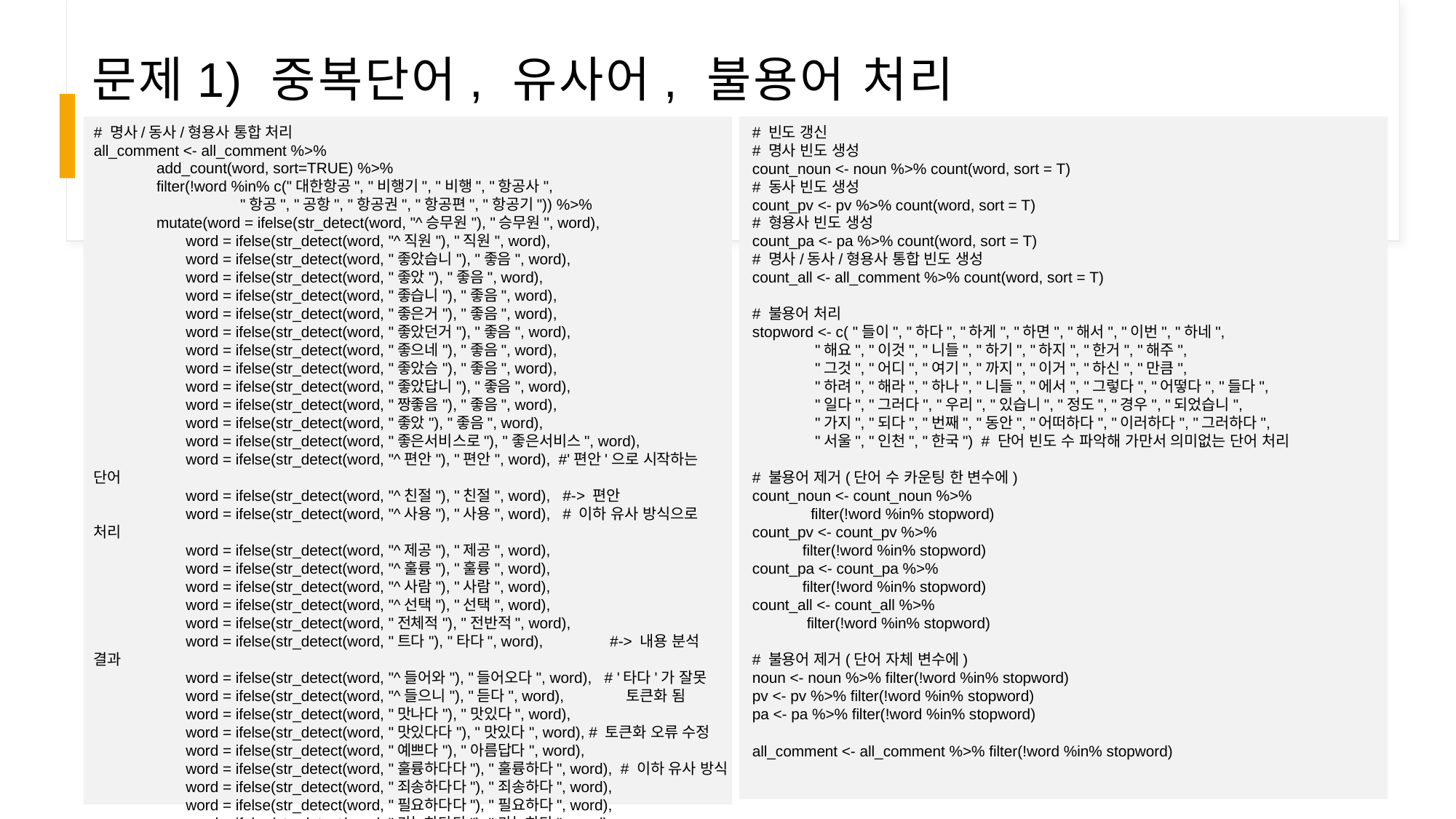

# 문제1) 중복단어, 유사어, 불용어 처리

# 명사/동사/형용사 통합 처리
all_comment <- all_comment %>%
               add_count(word, sort=TRUE) %>%
               filter(!word %in% c("대한항공", "비행기", "비행", "항공사",
                                   "항공", "공항", "항공권", "항공편", "항공기")) %>%
               mutate(word = ifelse(str_detect(word, "^승무원"), "승무원", word),
                      word = ifelse(str_detect(word, "^직원"), "직원", word),
                      word = ifelse(str_detect(word, "좋았습니"), "좋음", word),
                      word = ifelse(str_detect(word, "좋았"), "좋음", word),
                      word = ifelse(str_detect(word, "좋습니"), "좋음", word),
                      word = ifelse(str_detect(word, "좋은거"), "좋음", word),
                      word = ifelse(str_detect(word, "좋았던거"), "좋음", word),
                      word = ifelse(str_detect(word, "좋으네"), "좋음", word),
                      word = ifelse(str_detect(word, "좋았슴"), "좋음", word),
                      word = ifelse(str_detect(word, "좋았답니"), "좋음", word),
                      word = ifelse(str_detect(word, "짱좋음"), "좋음", word),
                      word = ifelse(str_detect(word, "좋았"), "좋음", word),
                      word = ifelse(str_detect(word, "좋은서비스로"), "좋은서비스", word),
                      word = ifelse(str_detect(word, "^편안"), "편안", word),  #'편안'으로 시작하는 단어
                      word = ifelse(str_detect(word, "^친절"), "친절", word),   #-> 편안
                      word = ifelse(str_detect(word, "^사용"), "사용", word),   # 이하 유사 방식으로 처리
                      word = ifelse(str_detect(word, "^제공"), "제공", word),
                      word = ifelse(str_detect(word, "^훌륭"), "훌륭", word),
                      word = ifelse(str_detect(word, "^사람"), "사람", word),
                      word = ifelse(str_detect(word, "^선택"), "선택", word),
                      word = ifelse(str_detect(word, "전체적"), "전반적", word),
                      word = ifelse(str_detect(word, "트다"), "타다", word),                #-> 내용 분석 결과
                      word = ifelse(str_detect(word, "^들어와"), "들어오다", word),   # '타다'가 잘못
                      word = ifelse(str_detect(word, "^들으니"), "듣다", word),              토큰화 됨
                      word = ifelse(str_detect(word, "맛나다"), "맛있다", word),
                      word = ifelse(str_detect(word, "맛있다다"), "맛있다", word), # 토큰화 오류 수정
                      word = ifelse(str_detect(word, "예쁘다"), "아름답다", word),
                      word = ifelse(str_detect(word, "훌륭하다다"), "훌륭하다", word),  # 이하 유사 방식
                      word = ifelse(str_detect(word, "죄송하다다"), "죄송하다", word),
                      word = ifelse(str_detect(word, "필요하다다"), "필요하다", word),
                      word = ifelse(str_detect(word, "가능하다다"), "가능하다", word),
                      word = ifelse(str_detect(word, "당연하다다"), "당연하다", word))
# 빈도 갱신
# 명사 빈도 생성
count_noun <- noun %>% count(word, sort = T)
# 동사 빈도 생성
count_pv <- pv %>% count(word, sort = T)
# 형용사 빈도 생성
count_pa <- pa %>% count(word, sort = T)
# 명사/동사/형용사 통합 빈도 생성
count_all <- all_comment %>% count(word, sort = T)

# 불용어 처리
stopword <- c( "들이", "하다", "하게", "하면", "해서", "이번", "하네",
               "해요", "이것", "니들", "하기", "하지", "한거", "해주",
               "그것", "어디", "여기", "까지", "이거", "하신", "만큼",
               "하려", "해라", "하나", "니들", "에서", "그렇다", "어떻다", "들다",
               "일다", "그러다", "우리", "있습니", "정도", "경우", "되었습니",
               "가지", "되다", "번째", "동안", "어떠하다", "이러하다", "그러하다",
               "서울", "인천", "한국")  # 단어 빈도 수 파악해 가만서 의미없는 단어 처리

# 불용어 제거(단어 수 카운팅 한 변수에)
count_noun <- count_noun %>%
              filter(!word %in% stopword)
count_pv <- count_pv %>%
            filter(!word %in% stopword)
count_pa <- count_pa %>%
            filter(!word %in% stopword)
count_all <- count_all %>%
             filter(!word %in% stopword)

# 불용어 제거(단어 자체 변수에)
noun <- noun %>% filter(!word %in% stopword)
pv <- pv %>% filter(!word %in% stopword)
pa <- pa %>% filter(!word %in% stopword)
all_comment <- all_comment %>% filter(!word %in% stopword)